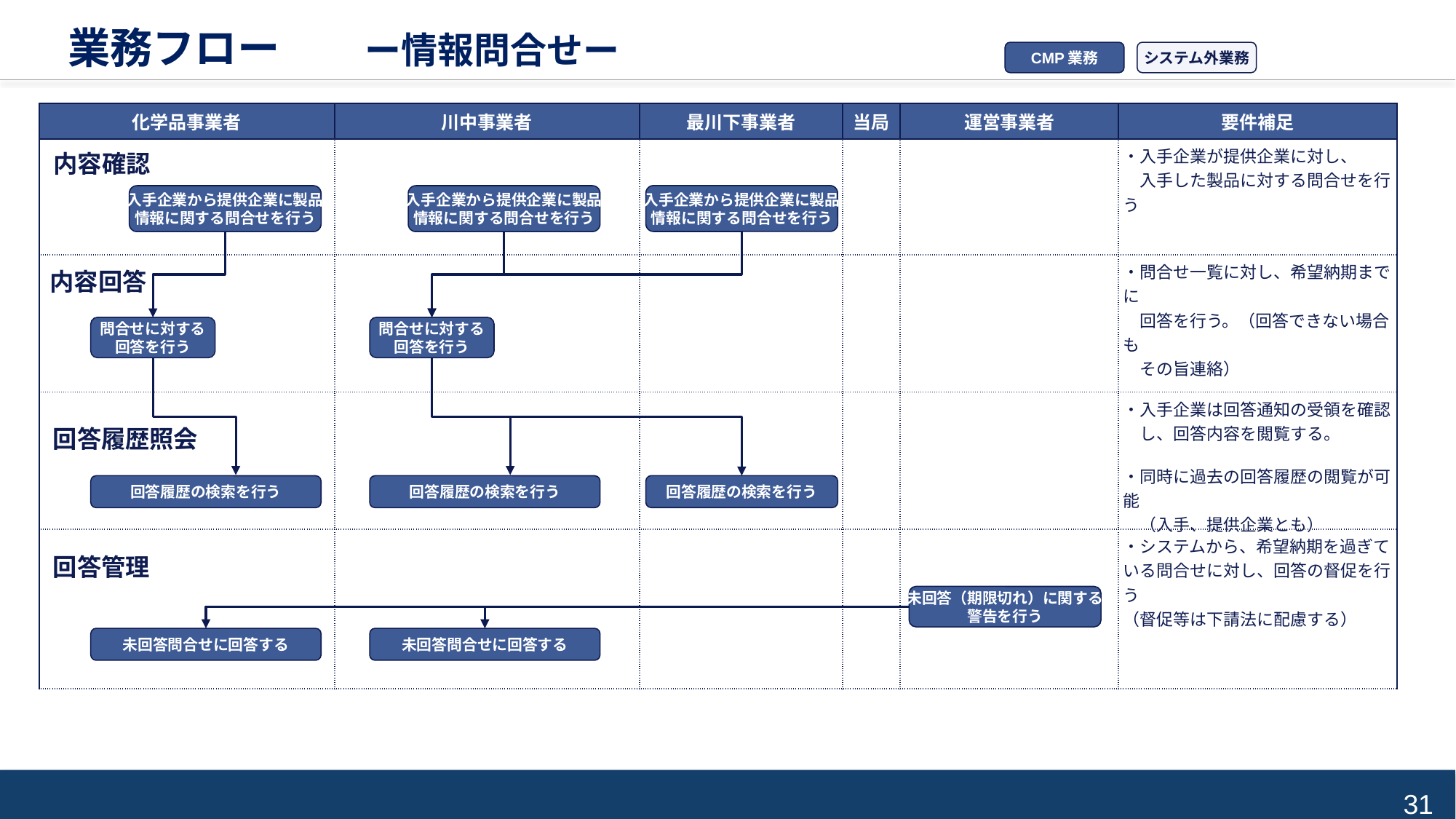

業務フロー　　ー情報問合せー
CMP業務
システム外業務
| 化学品事業者 | 川中事業者 | 最川下事業者 | 当局 | 運営事業者 | 要件補足 |
| --- | --- | --- | --- | --- | --- |
|  |  |  |  |  | ・入手企業が提供企業に対し、 　入手した製品に対する問合せを行う |
|  |  |  |  |  | ・問合せ一覧に対し、希望納期までに 　回答を行う。（回答できない場合も 　その旨連絡） |
|  |  |  |  |  | ・入手企業は回答通知の受領を確認 　し、回答内容を閲覧する。 ・同時に過去の回答履歴の閲覧が可能 　（入手、提供企業とも） |
|  |  |  |  |  | ・システムから、希望納期を過ぎている問合せに対し、回答の督促を行う （督促等は下請法に配慮する） |
内容確認
入手企業から提供企業に製品
情報に関する問合せを行う
入手企業から提供企業に製品
情報に関する問合せを行う
入手企業から提供企業に製品
情報に関する問合せを行う
内容回答
問合せに対する
回答を行う
問合せに対する
回答を行う
回答履歴照会
回答履歴の検索を行う
回答履歴の検索を行う
回答履歴の検索を行う
回答管理
未回答（期限切れ）に関する
警告を行う
未回答問合せに回答する
未回答問合せに回答する